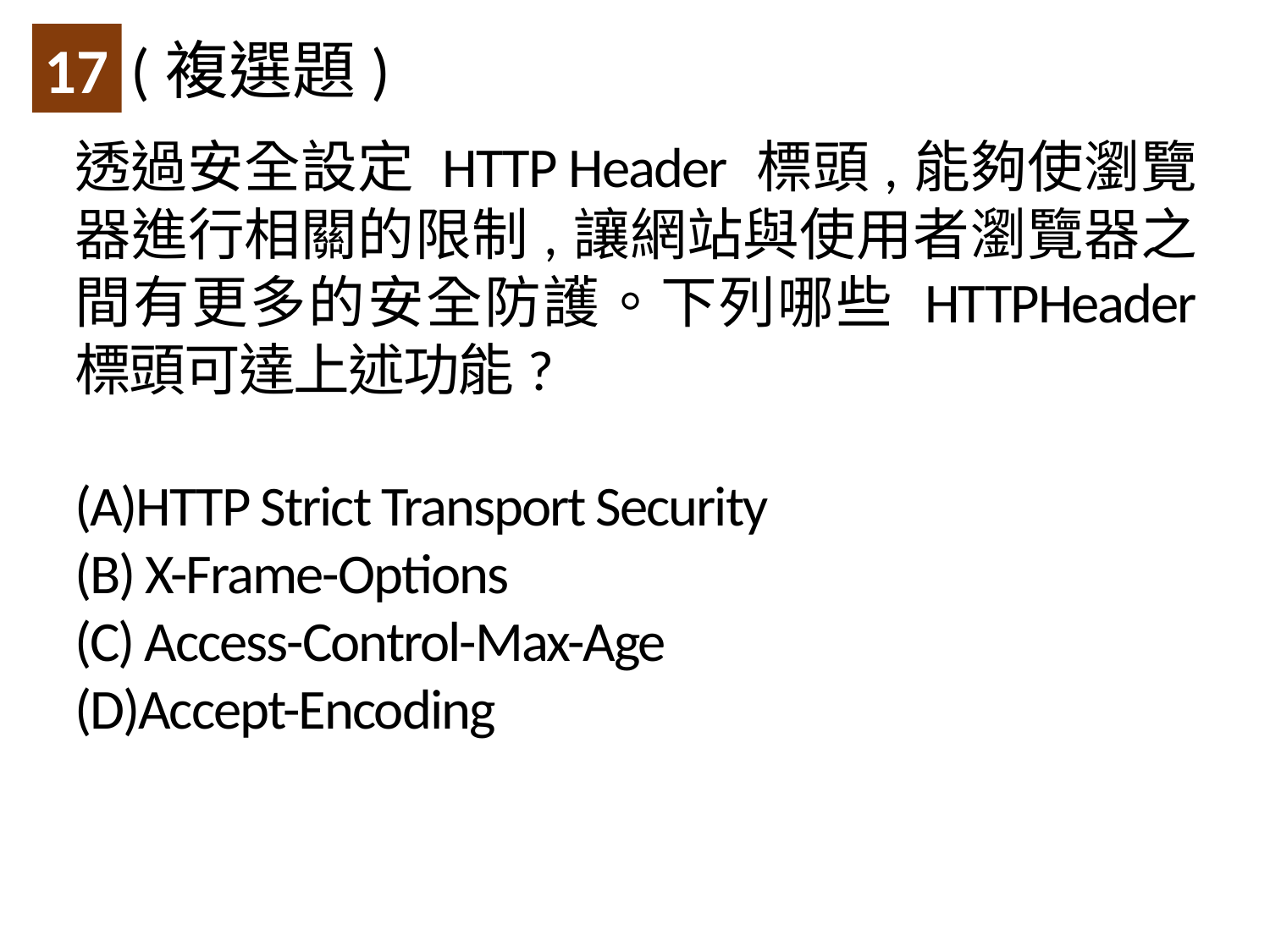

(複選題)
17
透過安全設定 HTTP Header 標頭,能夠使瀏覽器進行相關的限制,讓網站與使用者瀏覽器之間有更多的安全防護。下列哪些 HTTPHeader 標頭可達上述功能?

(A)HTTP Strict Transport Security
(B) X-Frame-Options
(C) Access-Control-Max-Age
(D)Accept-Encoding